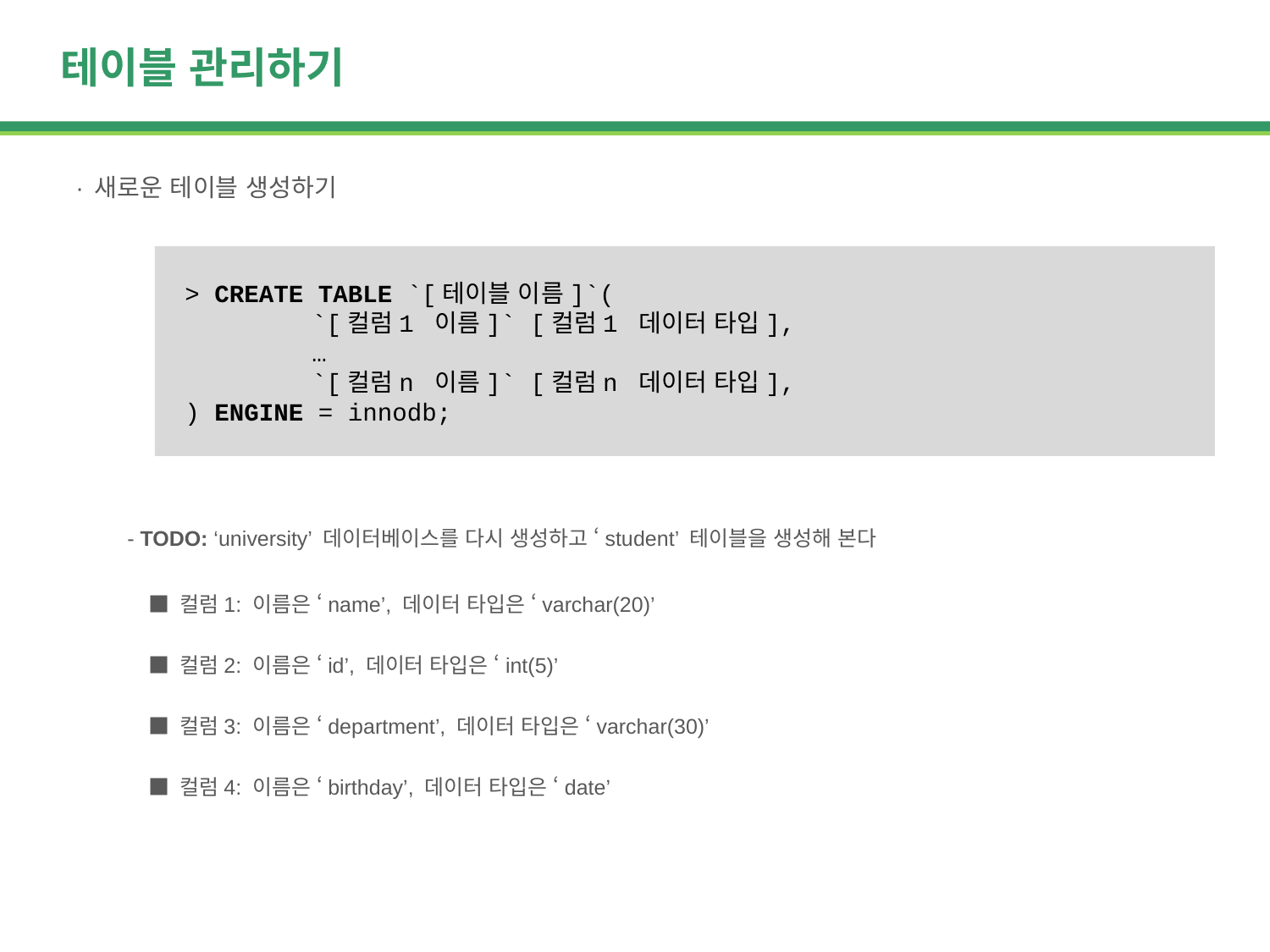

테이블 관리하기

∙ 새로운 테이블 생성하기

> CREATE TABLE `[테이블 이름]`(
	`[컬럼1 이름]` [컬럼1 데이터 타입],
	…
	`[컬럼n 이름]` [컬럼n 데이터 타입],
) ENGINE = innodb;
- TODO: ‘university’ 데이터베이스를 다시 생성하고 ‘student’ 테이블을 생성해 본다
■ 컬럼1: 이름은 ‘name’, 데이터 타입은 ‘varchar(20)’
■ 컬럼2: 이름은 ‘id’, 데이터 타입은 ‘int(5)’
■ 컬럼3: 이름은 ‘department’, 데이터 타입은 ‘varchar(30)’
■ 컬럼4: 이름은 ‘birthday’, 데이터 타입은 ‘date’